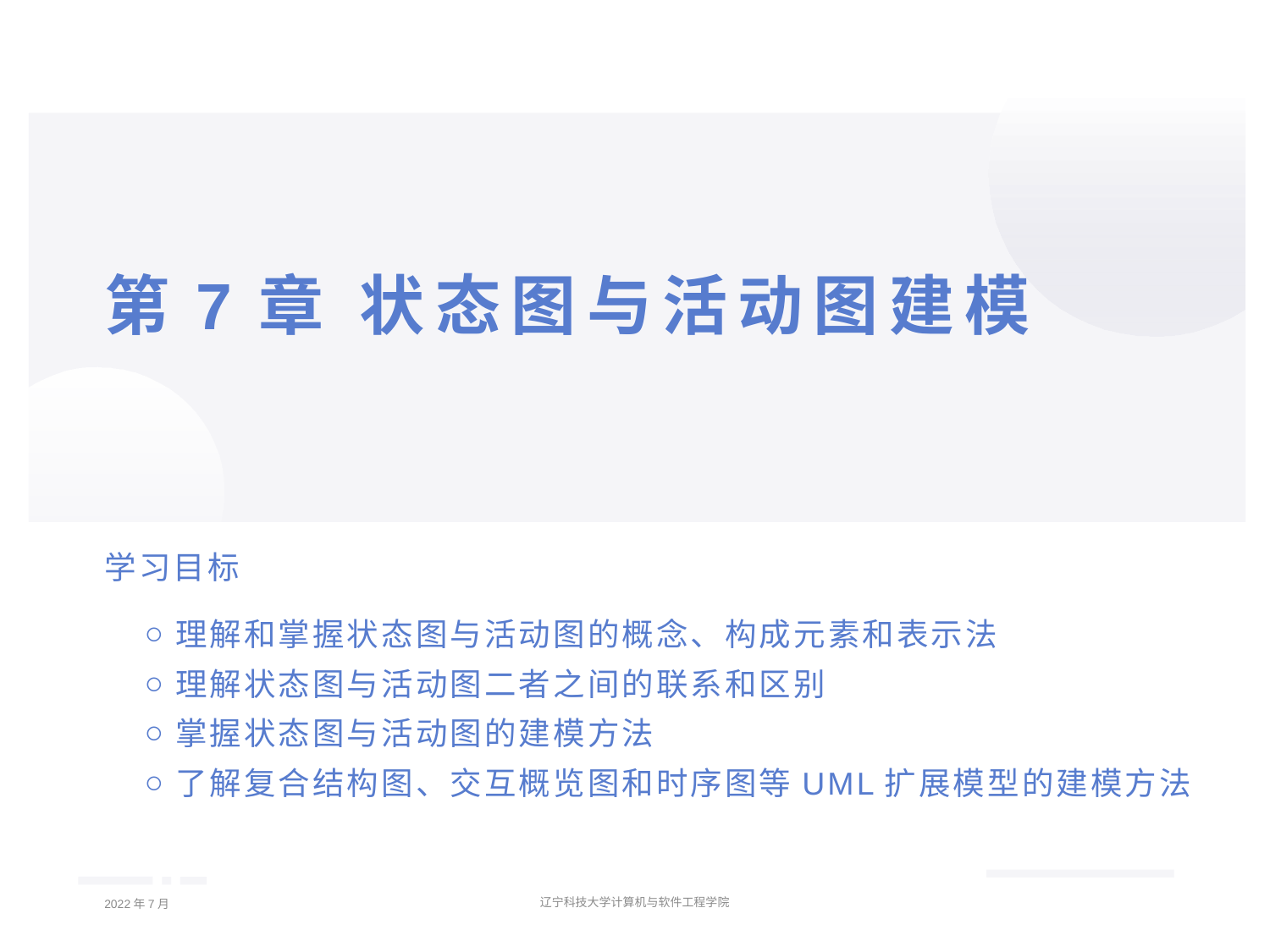

# 第7章 状态图与活动图建模
学习目标
理解和掌握状态图与活动图的概念、构成元素和表示法
理解状态图与活动图二者之间的联系和区别
掌握状态图与活动图的建模方法
了解复合结构图、交互概览图和时序图等UML扩展模型的建模方法
2022年7月
辽宁科技大学计算机与软件工程学院
1